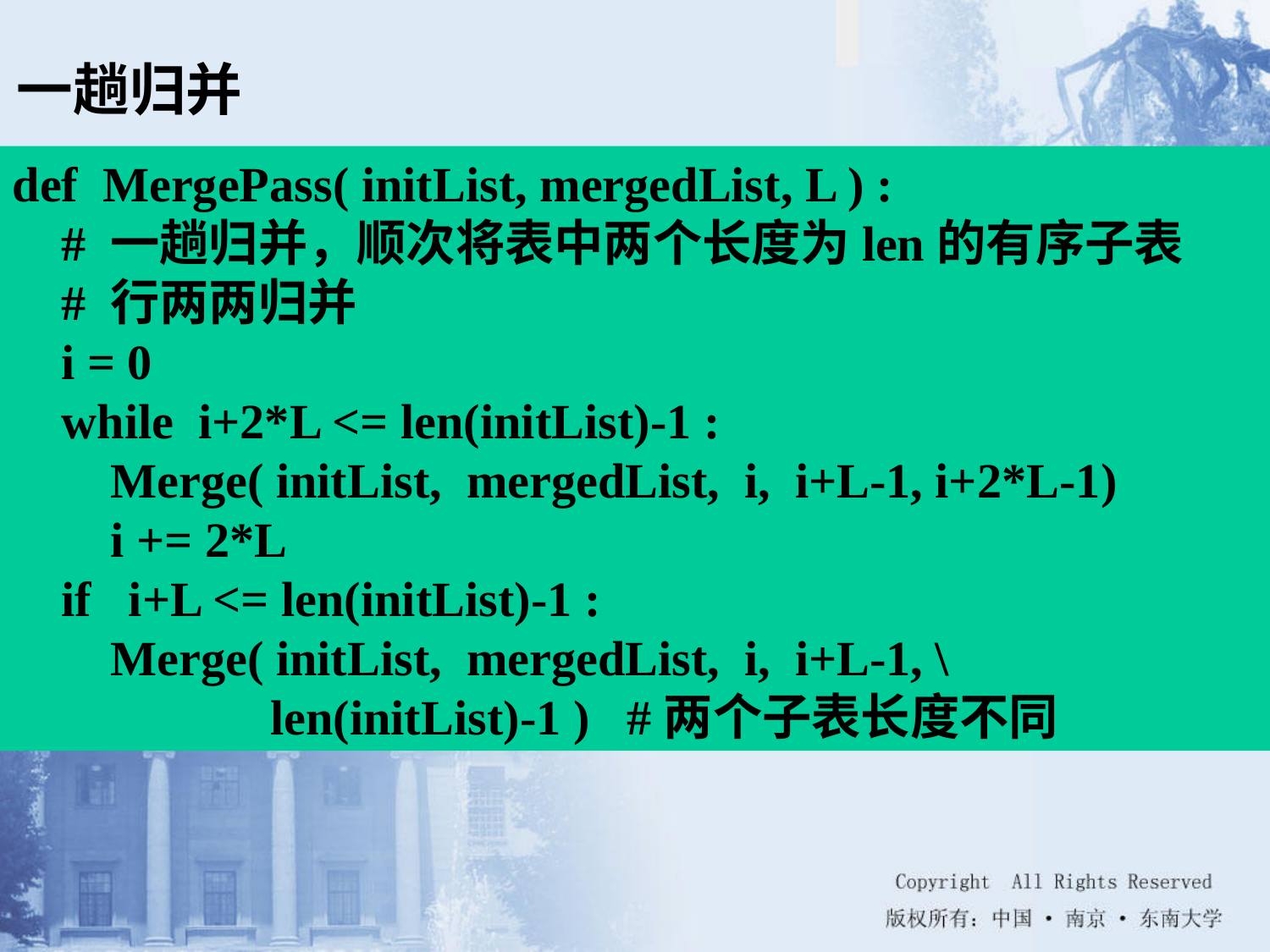

# 一趟归并
def  MergePass( initList, mergedList, L ) :
    # 一趟归并，顺次将表中两个长度为len的有序子表
    # 行两两归并
    i = 0
    while  i+2*L <= len(initList)-1 :
        Merge( initList,  mergedList,  i,  i+L-1, i+2*L-1)
        i += 2*L
    if   i+L <= len(initList)-1 :
        Merge( initList,  mergedList,  i,  i+L-1, \
                     len(initList)-1 )   #两个子表长度不同